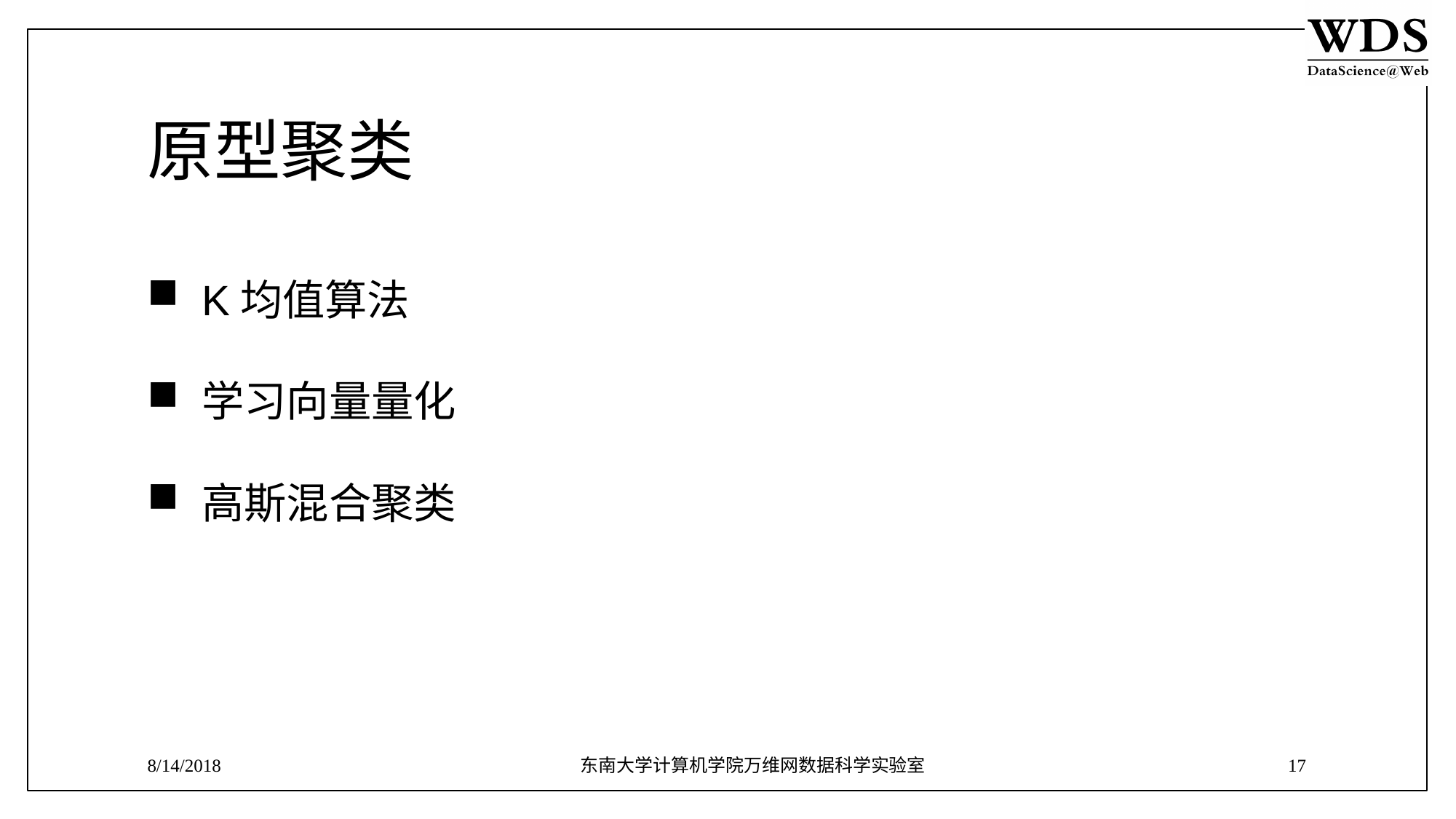

# 原型聚类
K均值算法

学习向量量化

高斯混合聚类
8/14/2018
东南大学计算机学院万维网数据科学实验室
17